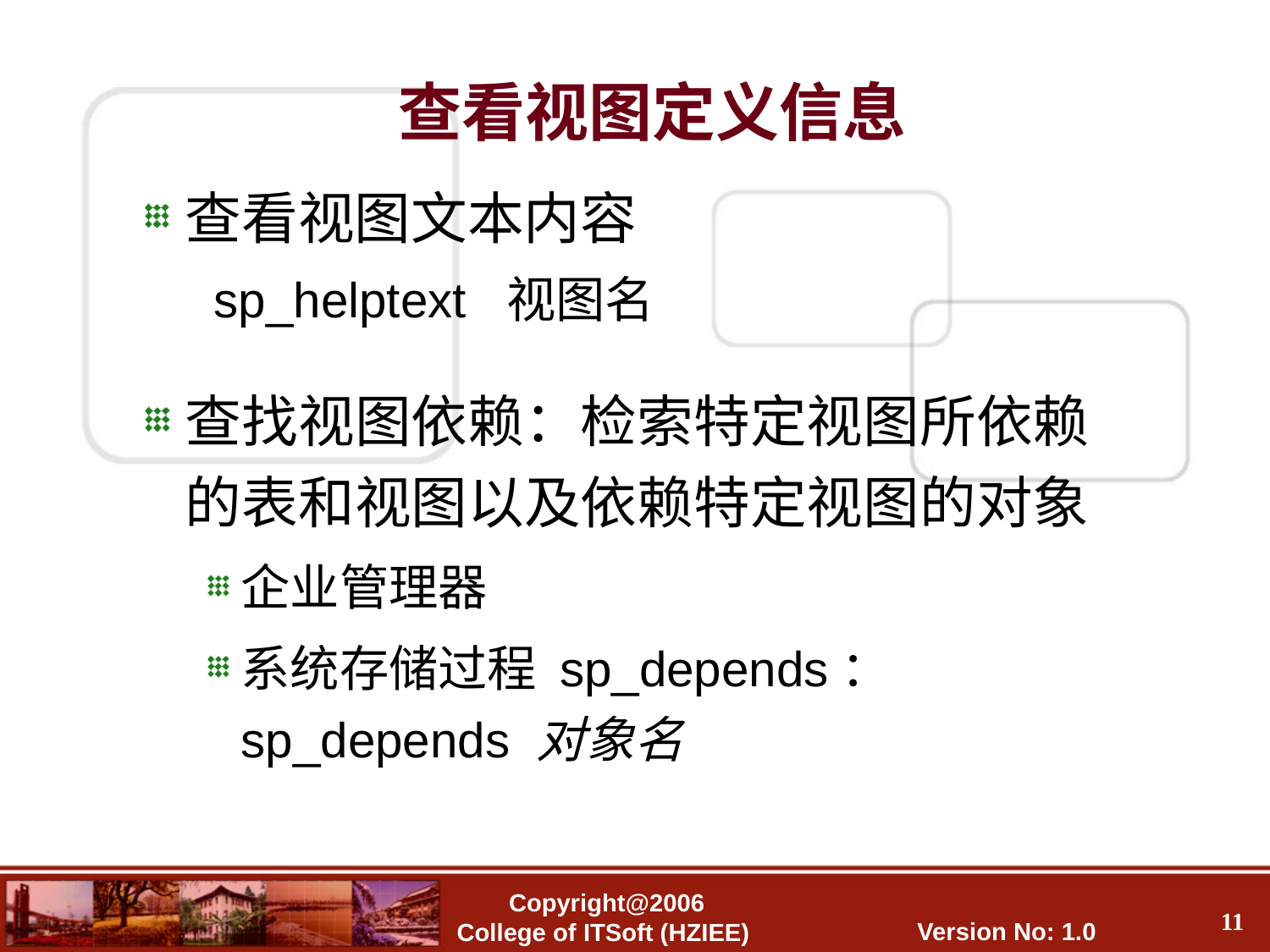

# 查看视图定义信息
查看视图文本内容
     sp_helptext  视图名
查找视图依赖：检索特定视图所依赖的表和视图以及依赖特定视图的对象
企业管理器
系统存储过程 sp_depends：sp_depends 对象名